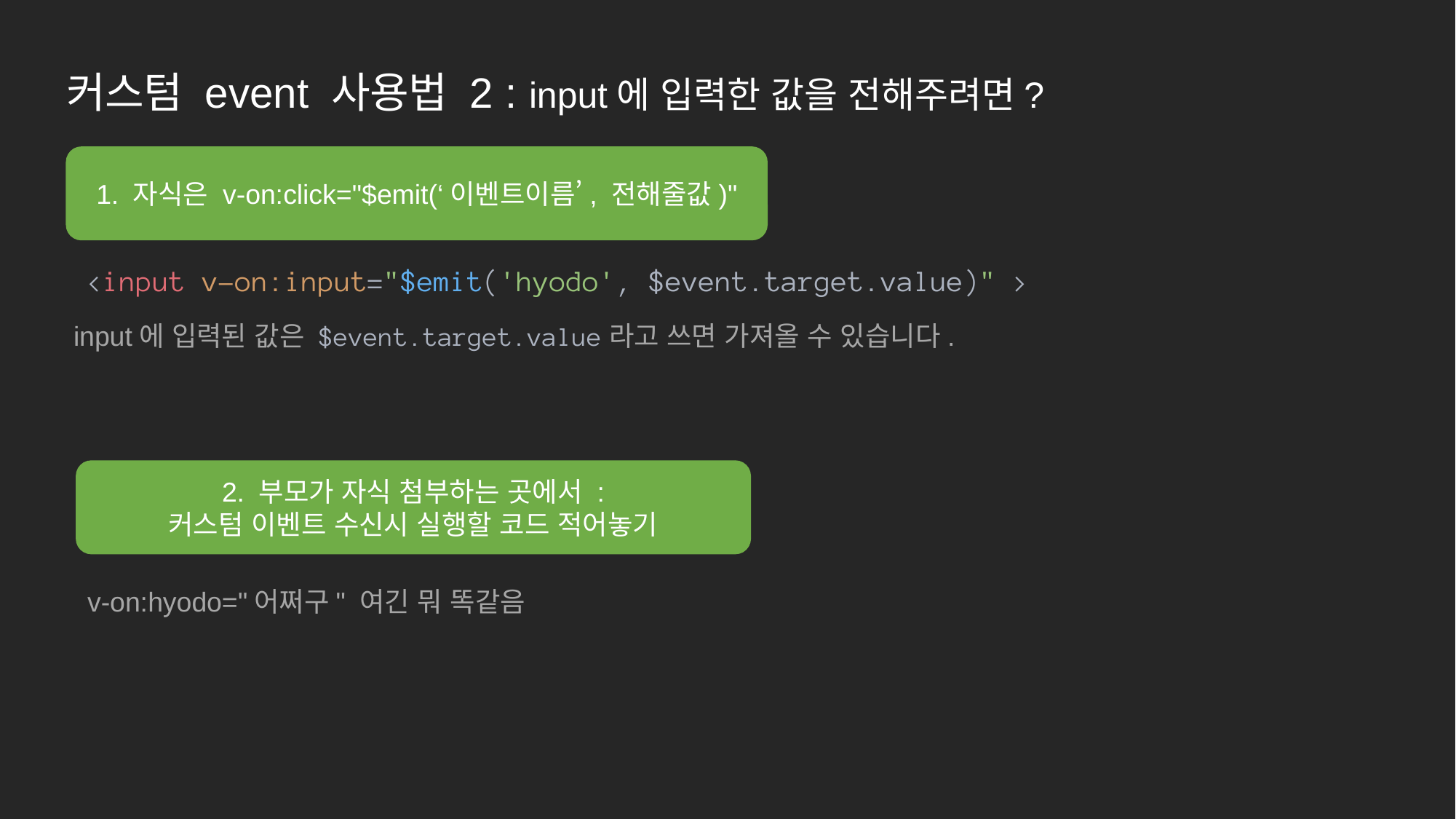

커스텀 event 사용법 2 : input에 입력한 값을 전해주려면?
1. 자식은 v-on:click="$emit(‘이벤트이름’, 전해줄값)"
<input v-on:input="$emit('hyodo', $event.target.value)" >
input에 입력된 값은 $event.target.value라고 쓰면 가져올 수 있습니다.
2. 부모가 자식 첨부하는 곳에서 :
커스텀 이벤트 수신시 실행할 코드 적어놓기
v-on:hyodo="어쩌구" 여긴 뭐 똑같음